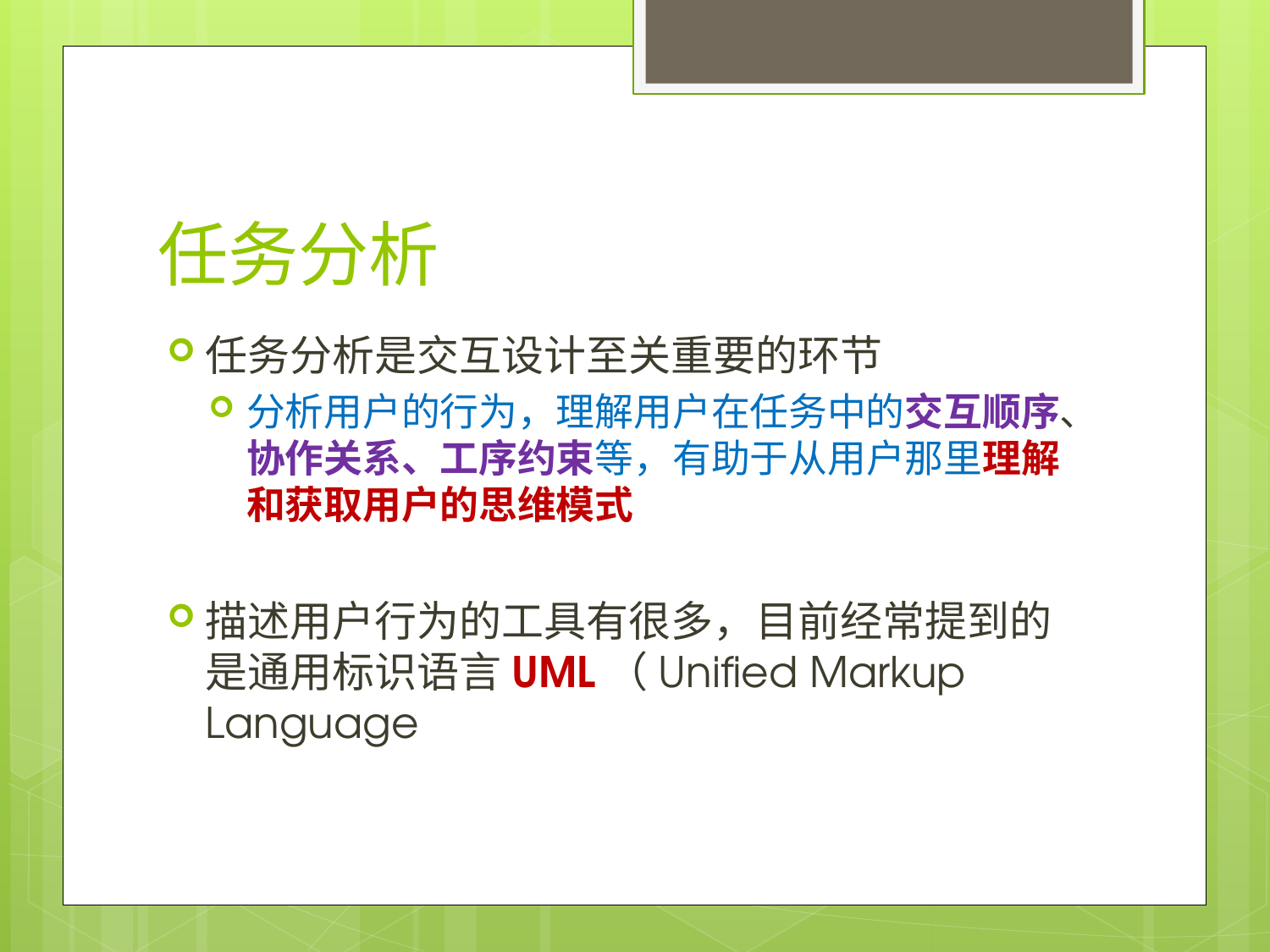

# 任务分析
任务分析是交互设计至关重要的环节
分析用户的行为，理解用户在任务中的交互顺序、协作关系、工序约束等，有助于从用户那里理解和获取用户的思维模式

描述用户行为的工具有很多，目前经常提到的是通用标识语言UML（Unified Markup Language